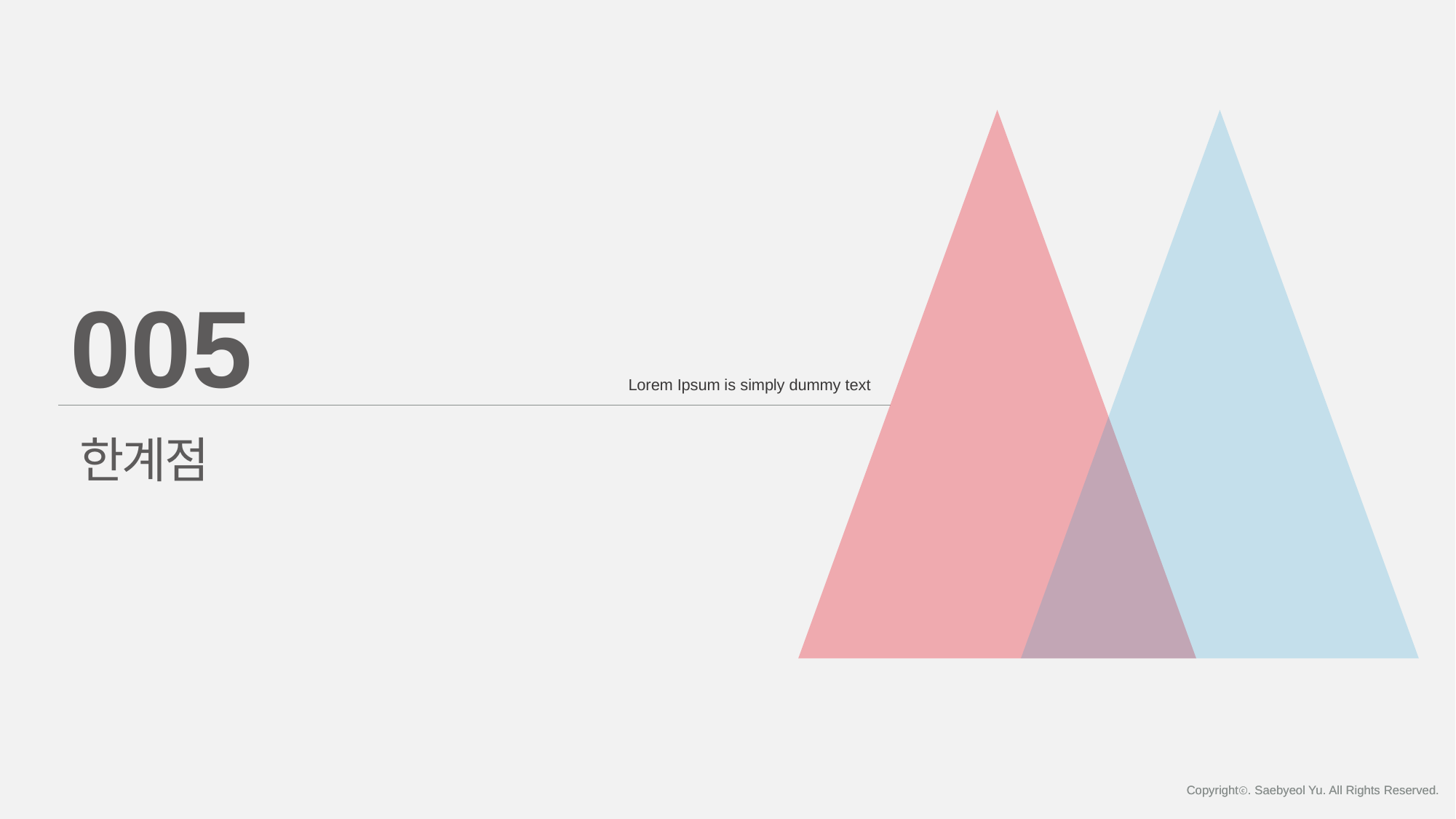

005
Lorem Ipsum is simply dummy text
한계점
Copyrightⓒ. Saebyeol Yu. All Rights Reserved.